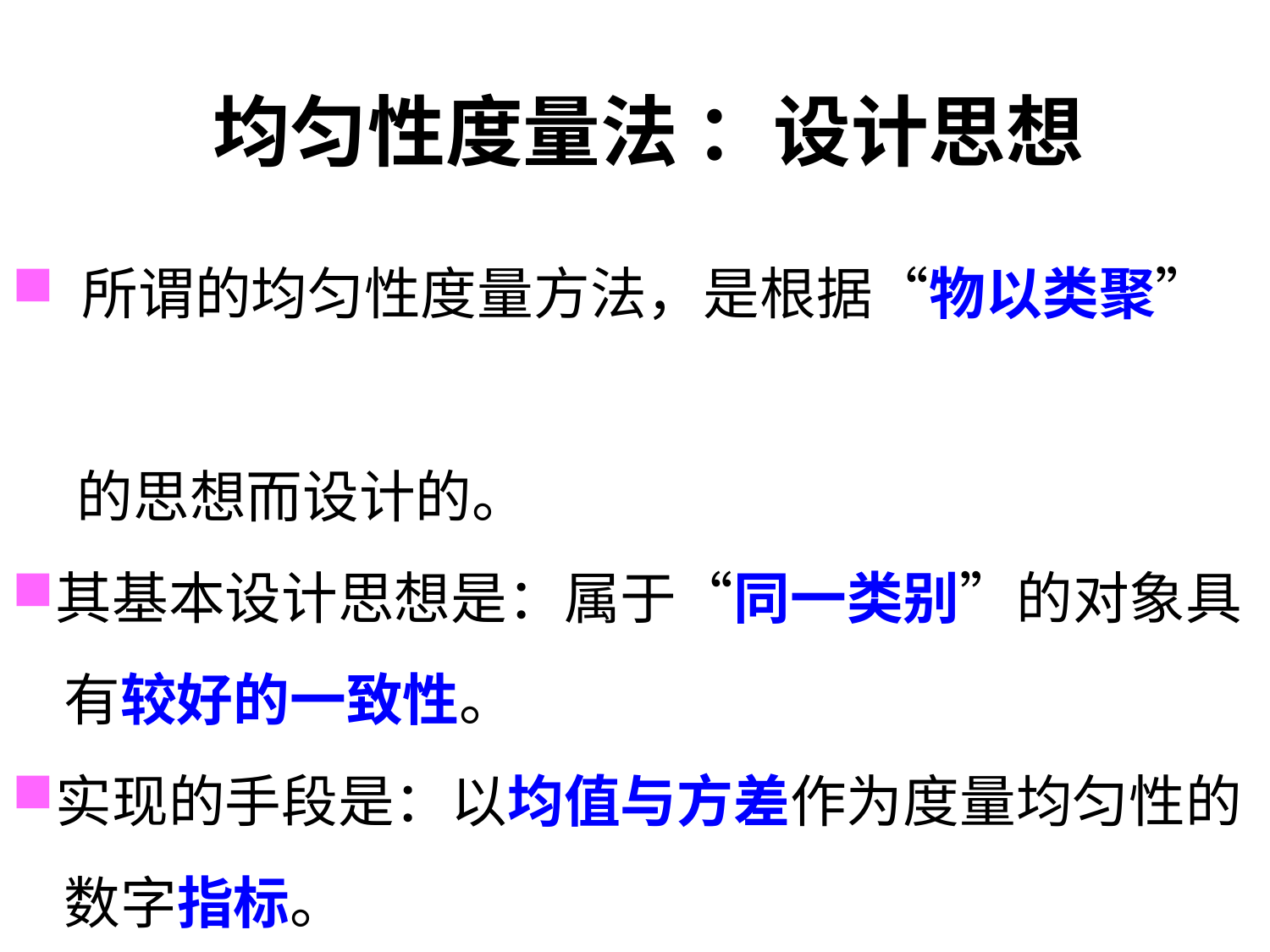

# 均匀性度量法 ：设计思想
 所谓的均匀性度量方法，是根据“物以类聚”
    的思想而设计的。
其基本设计思想是：属于“同一类别”的对象具
   有较好的一致性。
实现的手段是：以均值与方差作为度量均匀性的
   数字指标。